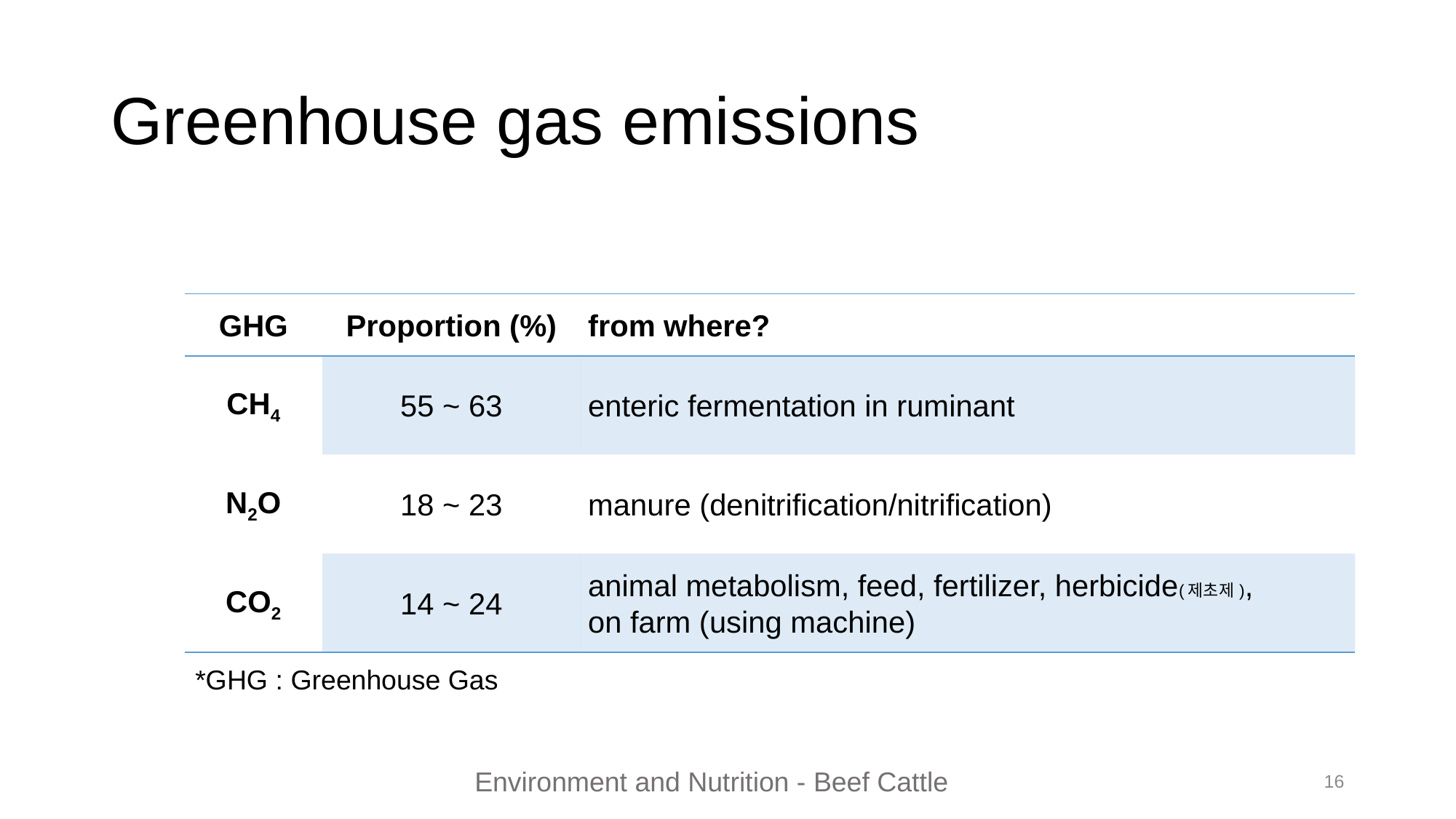

# Greenhouse gas emissions
| GHG | Proportion (%) | from where? |
| --- | --- | --- |
| CH4 | 55 ~ 63 | enteric fermentation in ruminant |
| N2O | 18 ~ 23 | manure (denitrification/nitrification) |
| CO2 | 14 ~ 24 | animal metabolism, feed, fertilizer, herbicide(제초제), on farm (using machine) |
*GHG : Greenhouse Gas
Environment and Nutrition - Beef Cattle
16